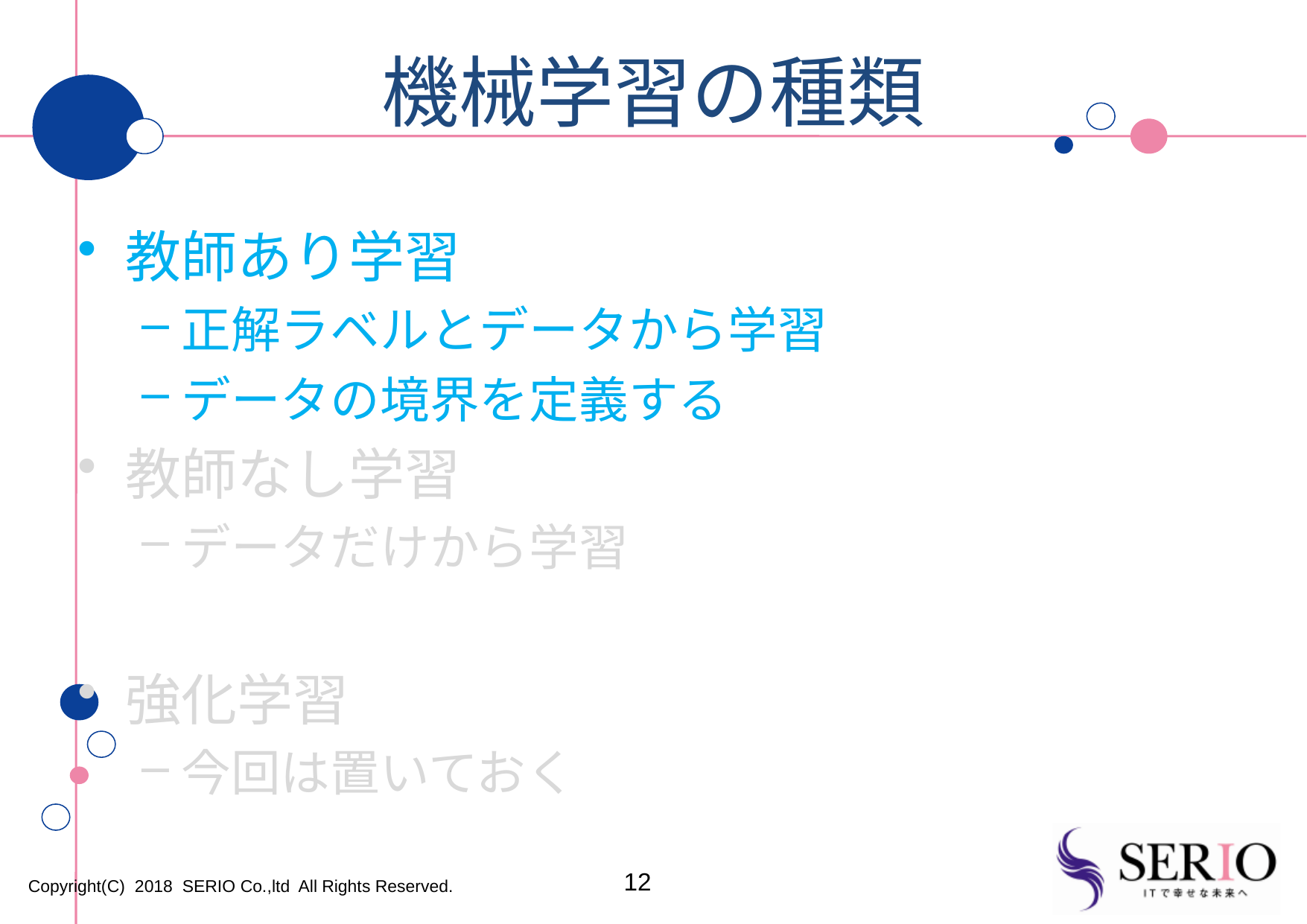

# 機械学習の種類
教師あり学習
正解ラベルとデータから学習
データの境界を定義する
教師なし学習
データだけから学習

強化学習
今回は置いておく
12